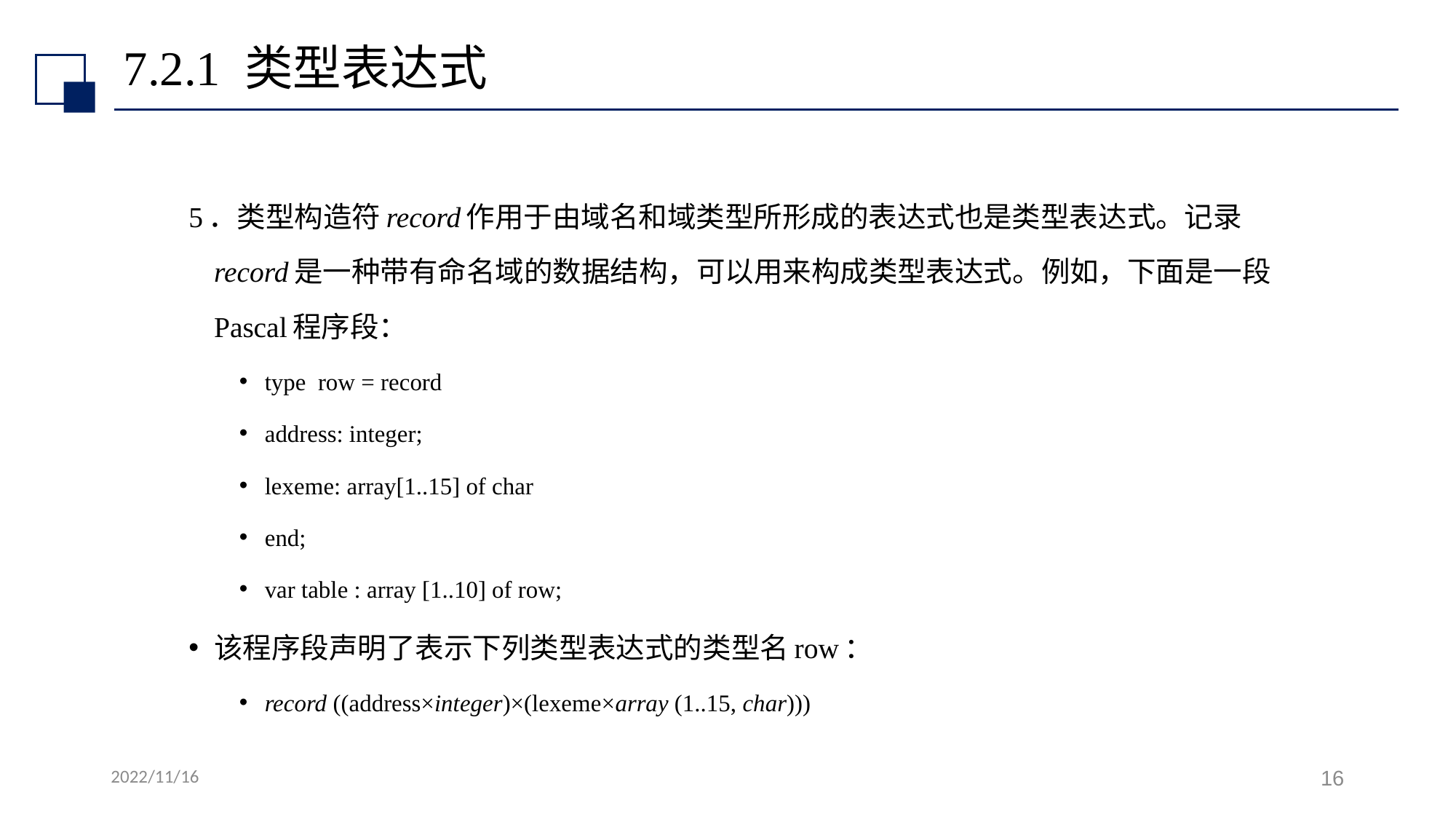

# 7.2.1 类型表达式
5．类型构造符record作用于由域名和域类型所形成的表达式也是类型表达式。记录record是一种带有命名域的数据结构，可以用来构成类型表达式。例如，下面是一段Pascal程序段：
type  row = record
address: integer;
lexeme: array[1..15] of char
end;
var table : array [1..10] of row;
该程序段声明了表示下列类型表达式的类型名row：
record ((address×integer)×(lexeme×array (1..15, char)))
2022/11/16
16